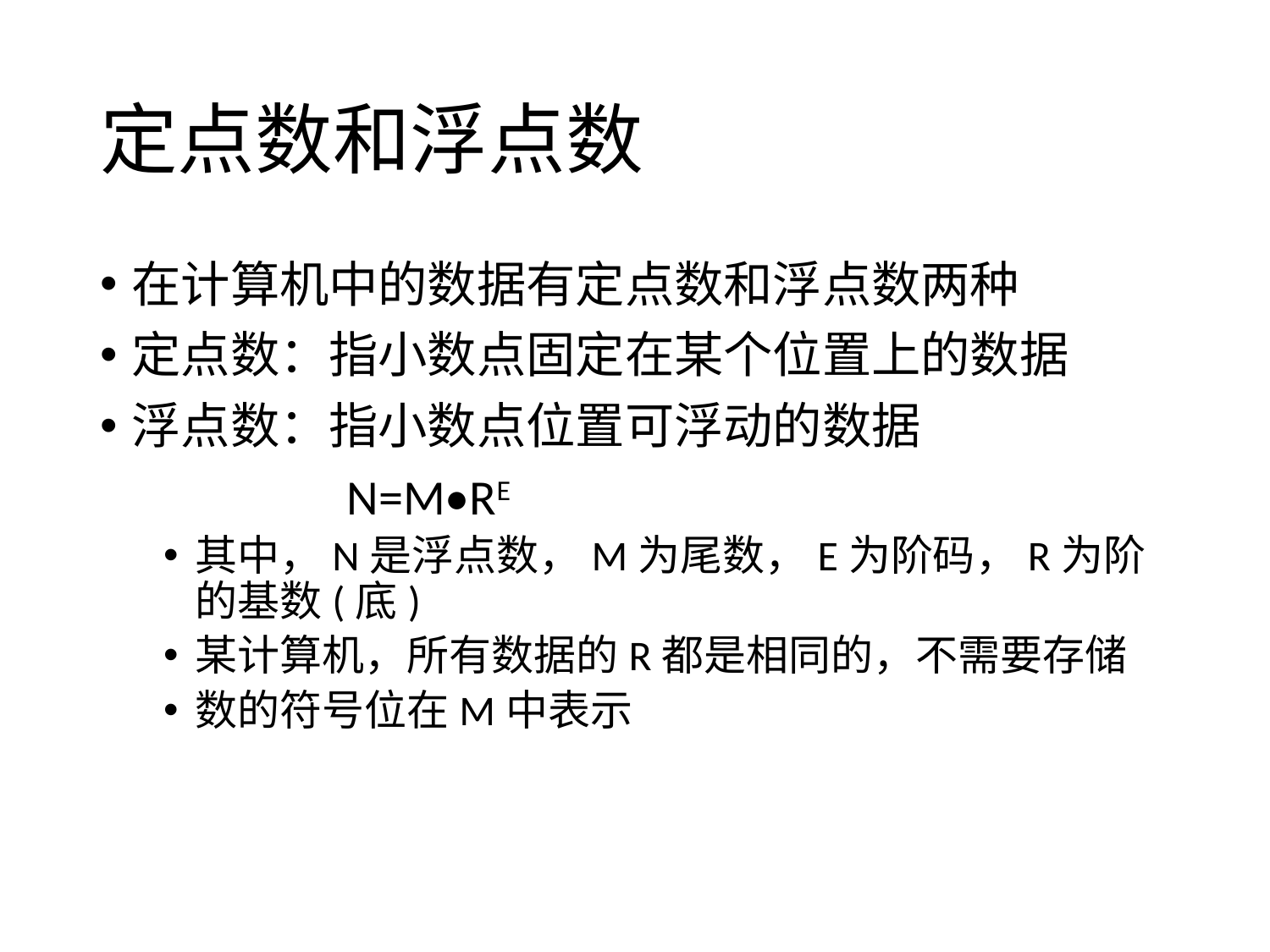

# 定点数和浮点数
在计算机中的数据有定点数和浮点数两种
定点数：指小数点固定在某个位置上的数据
浮点数：指小数点位置可浮动的数据
                      N=M•RE
其中，N是浮点数，M为尾数，E为阶码，R为阶的基数(底)
某计算机，所有数据的R都是相同的，不需要存储
数的符号位在M中表示